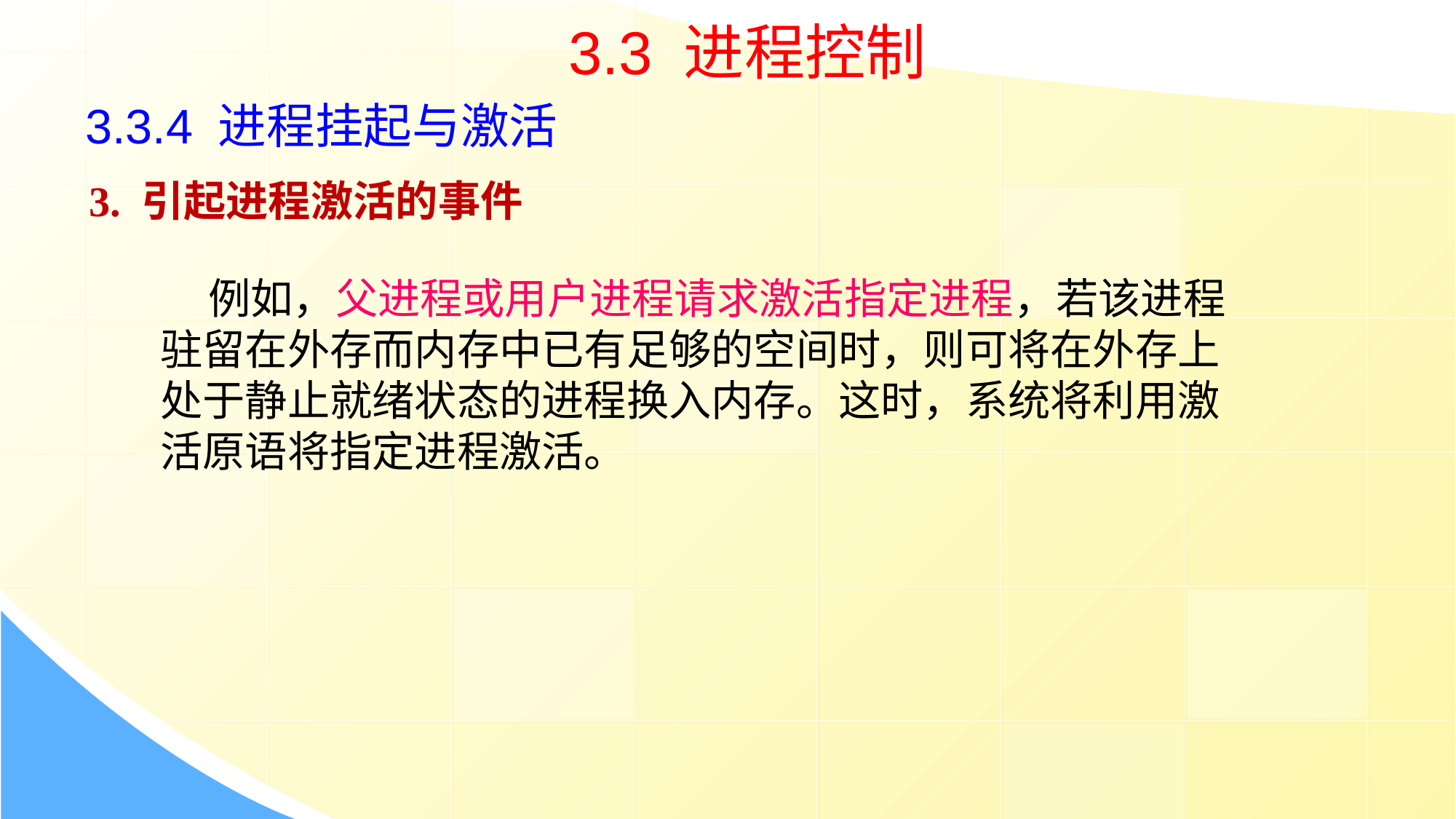

3.3 进程控制
3.3.4 进程挂起与激活
3. 引起进程激活的事件
    例如，父进程或用户进程请求激活指定进程，若该进程驻留在外存而内存中已有足够的空间时，则可将在外存上处于静止就绪状态的进程换入内存。这时，系统将利用激活原语将指定进程激活。